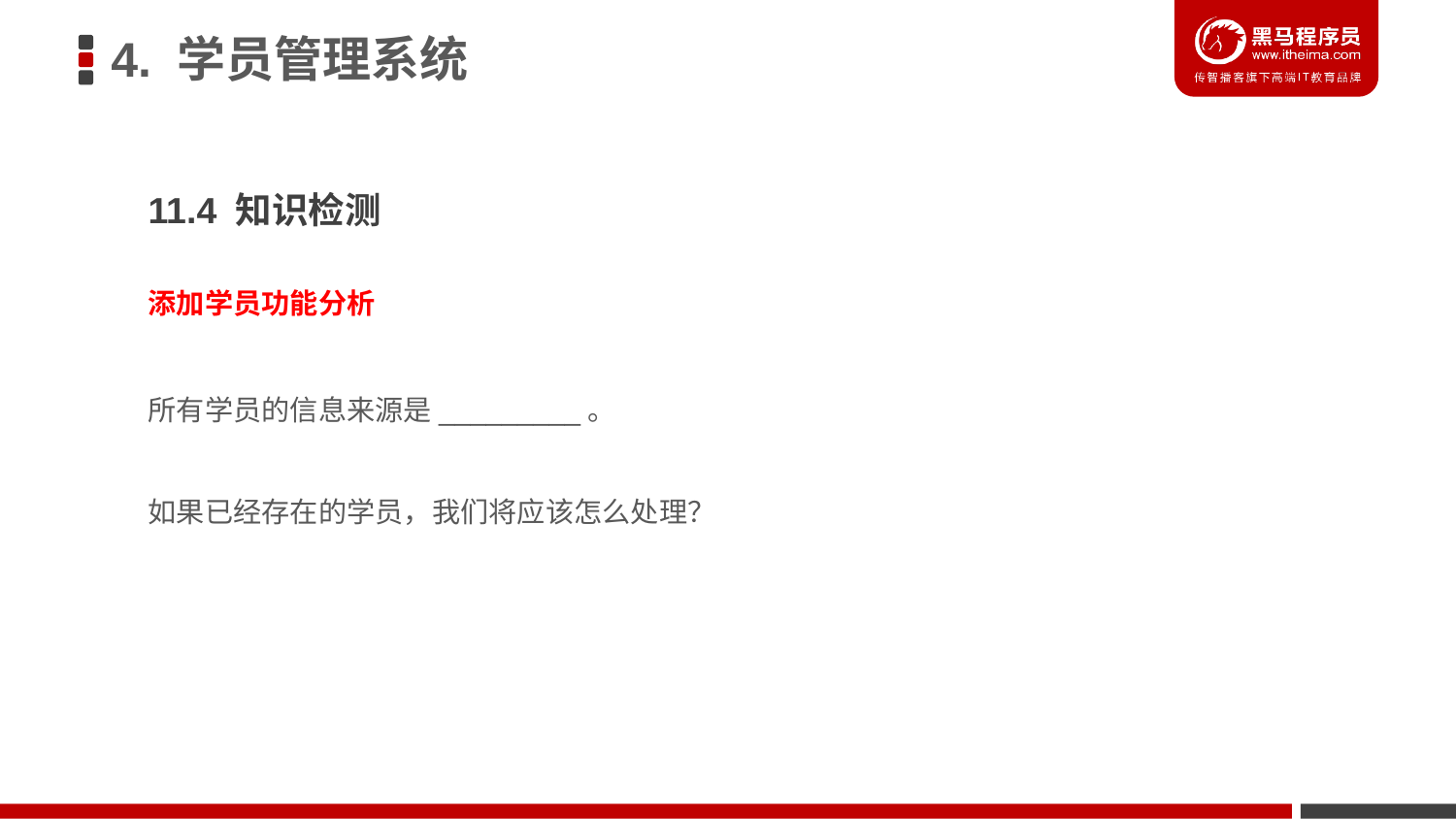

4. 学员管理系统
11.4 知识检测
添加学员功能分析
所有学员的信息来源是_________。

如果已经存在的学员，我们将应该怎么处理？